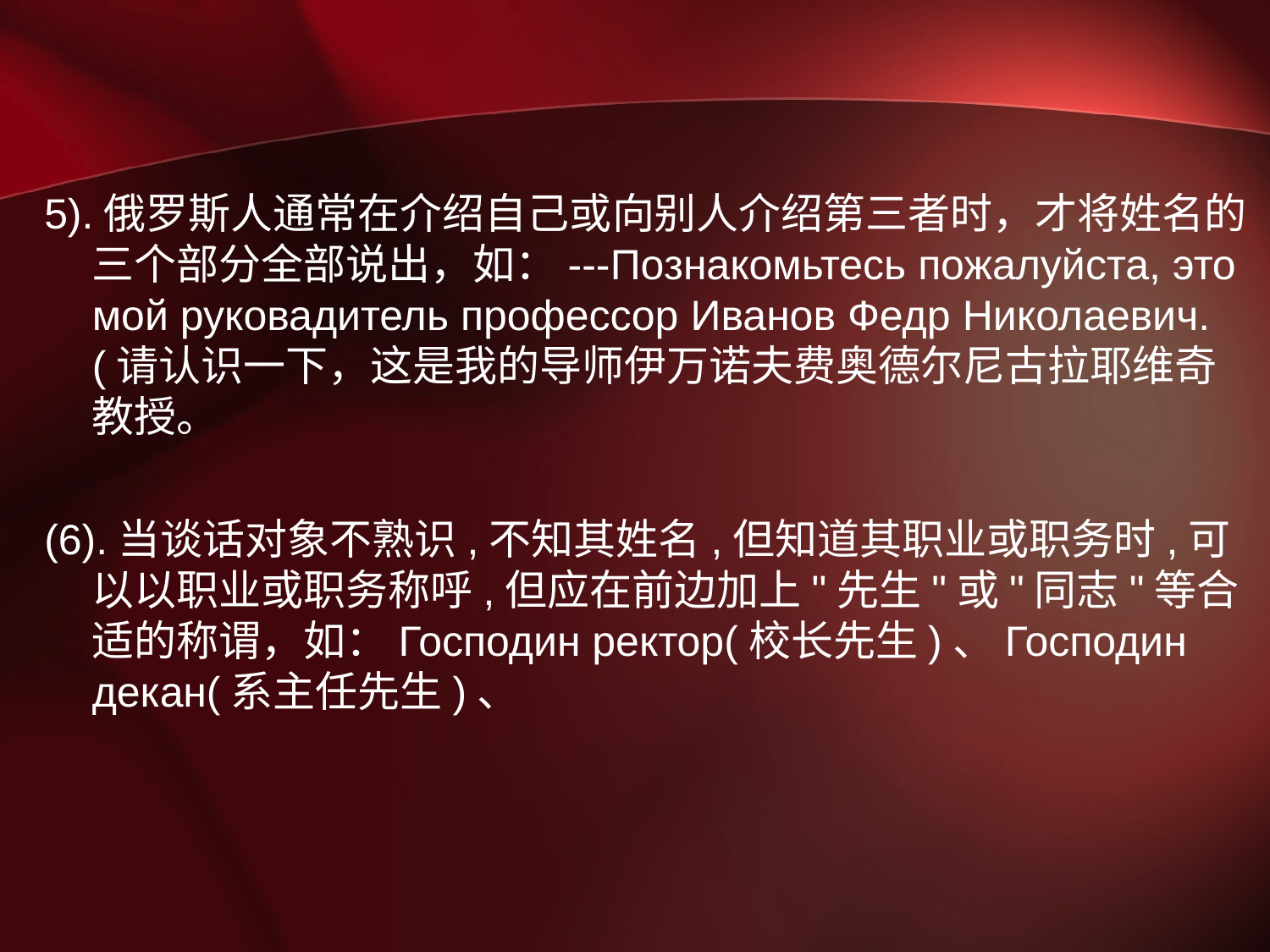

#
5).俄罗斯人通常在介绍自己或向别人介绍第三者时，才将姓名的三个部分全部说出，如：---Познакомьтесь пожалуйста, это мой руковадитель профессор Иванов Федр Николаевич.(请认识一下，这是我的导师伊万诺夫费奥德尔尼古拉耶维奇教授。

(6).当谈话对象不熟识,不知其姓名,但知道其职业或职务时,可以以职业或职务称呼,但应在前边加上"先生"或"同志"等合适的称谓，如：Господин ректор(校长先生)、Господин декан(系主任先生)、